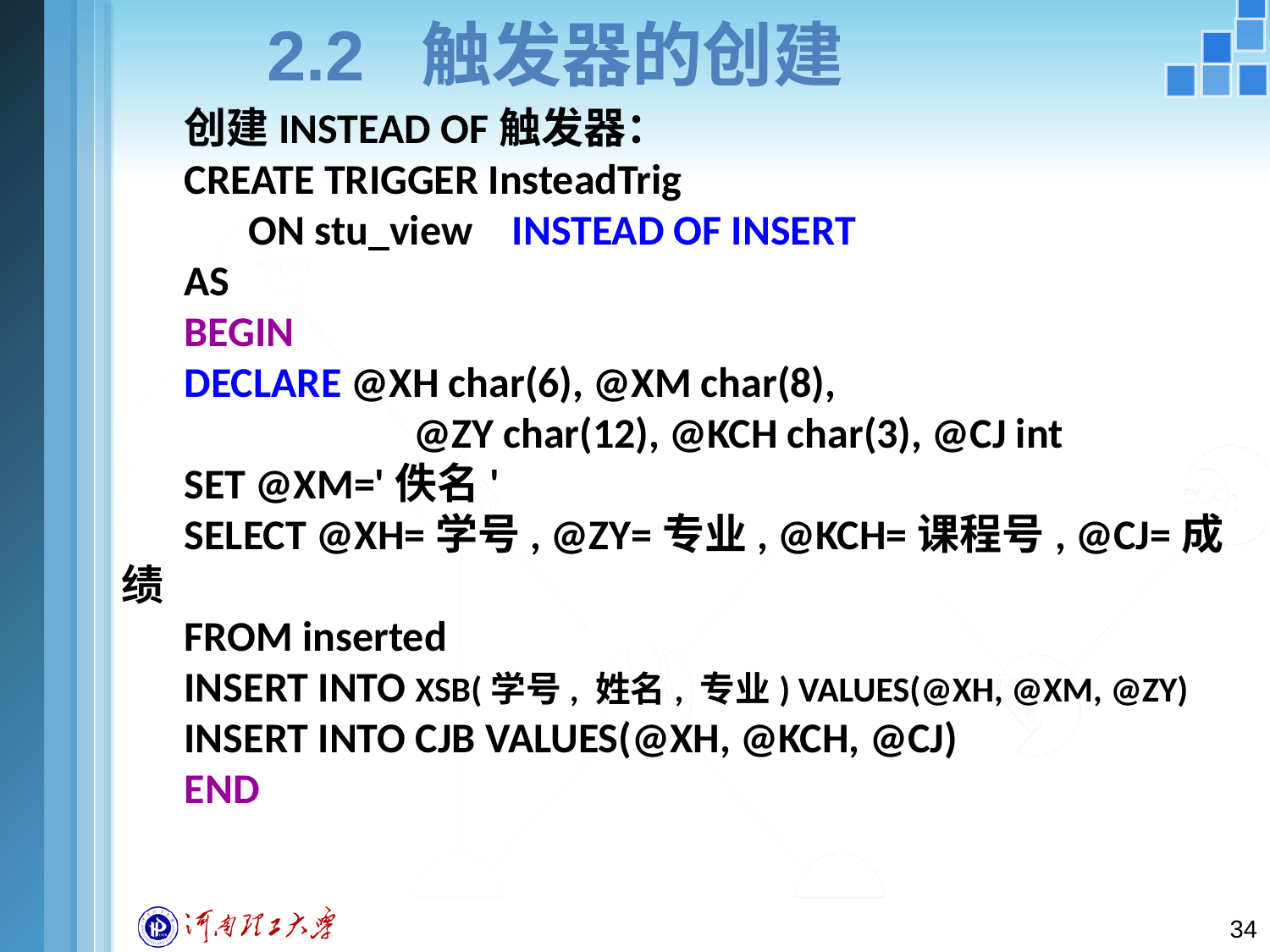

# 2.2  触发器的创建
创建INSTEAD OF触发器：
CREATE TRIGGER InsteadTrig
	ON stu_view	 INSTEAD OF INSERT
AS
BEGIN
DECLARE @XH char(6), @XM char(8),
		    @ZY char(12), @KCH char(3), @CJ int
SET @XM='佚名'
SELECT @XH=学号, @ZY=专业, @KCH=课程号, @CJ=成绩
FROM inserted
INSERT INTO XSB(学号, 姓名, 专业) VALUES(@XH, @XM, @ZY)
INSERT INTO CJB VALUES(@XH, @KCH, @CJ)
END